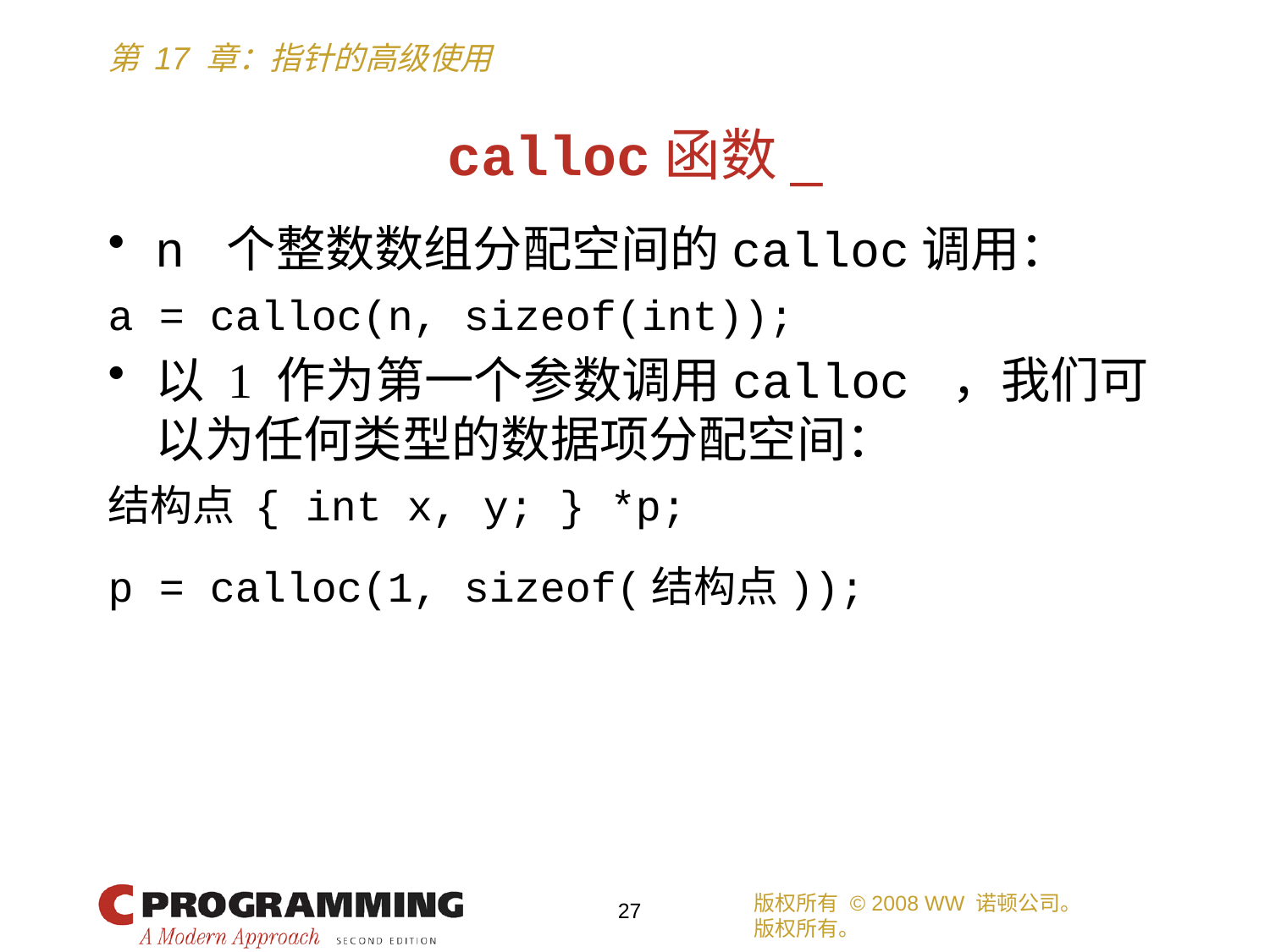

# calloc函数_
n 个整数数组分配空间的calloc调用：
a = calloc(n, sizeof(int));
以 1 作为第一个参数调用calloc ，我们可以为任何类型的数据项分配空间：
结构点 { int x, y; } *p;

p = calloc(1, sizeof(结构点));
版权所有 © 2008 WW 诺顿公司。
版权所有。
27